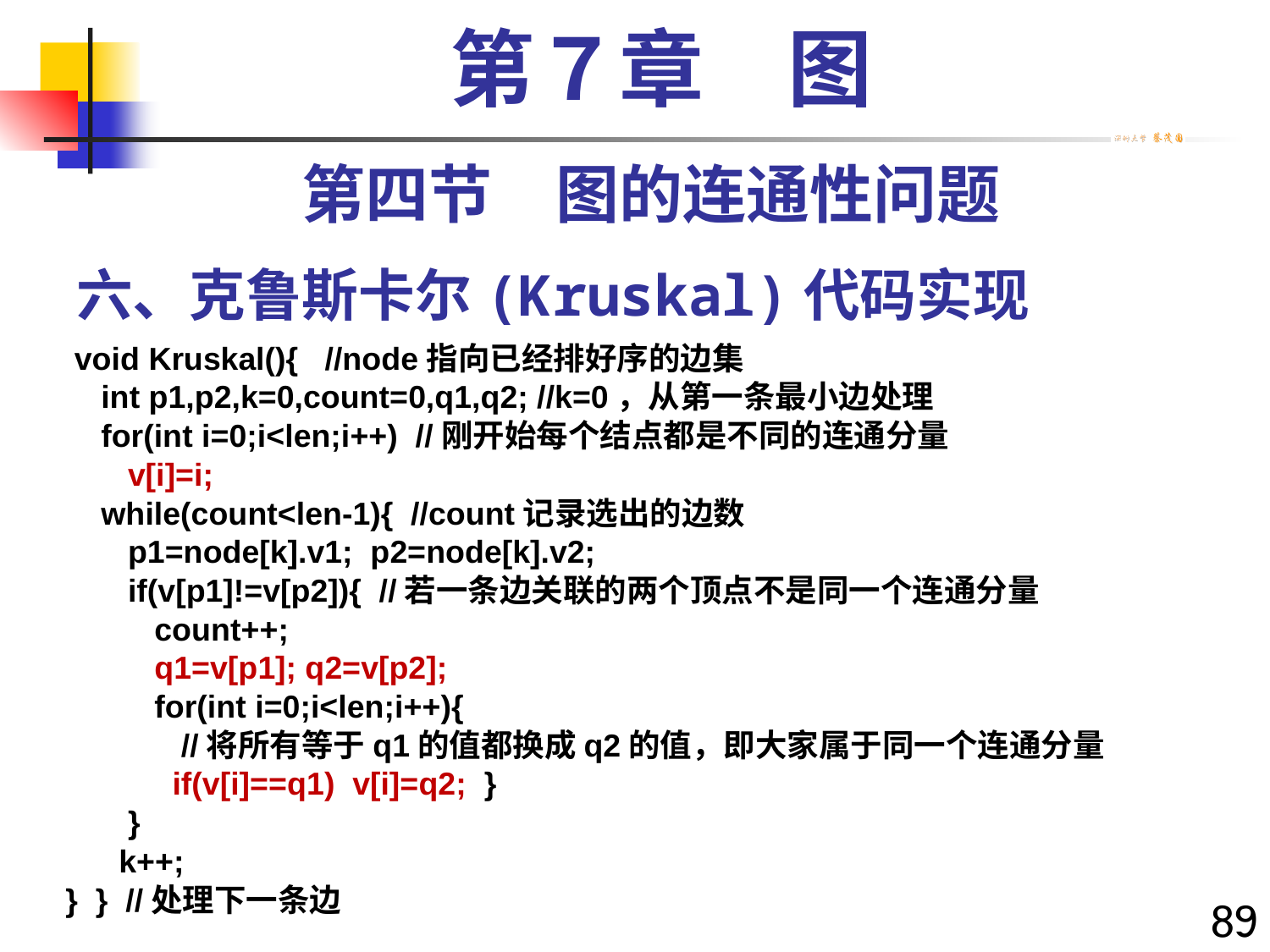

第７章　图
第四节　图的连通性问题
# 六、克鲁斯卡尔(Kruskal)代码实现
 void Kruskal(){   //node指向已经排好序的边集
    int p1,p2,k=0,count=0,q1,q2; //k=0，从第一条最小边处理
    for(int i=0;i<len;i++)  //刚开始每个结点都是不同的连通分量
       v[i]=i;
    while(count<len-1){  //count记录选出的边数
       p1=node[k].v1;  p2=node[k].v2;
       if(v[p1]!=v[p2]){  //若一条边关联的两个顶点不是同一个连通分量
          count++;
          q1=v[p1]; q2=v[p2];
          for(int i=0;i<len;i++){
             //将所有等于q1的值都换成q2的值，即大家属于同一个连通分量
            if(v[i]==q1)  v[i]=q2;  }
       }
      k++;
}  }  //处理下一条边
89